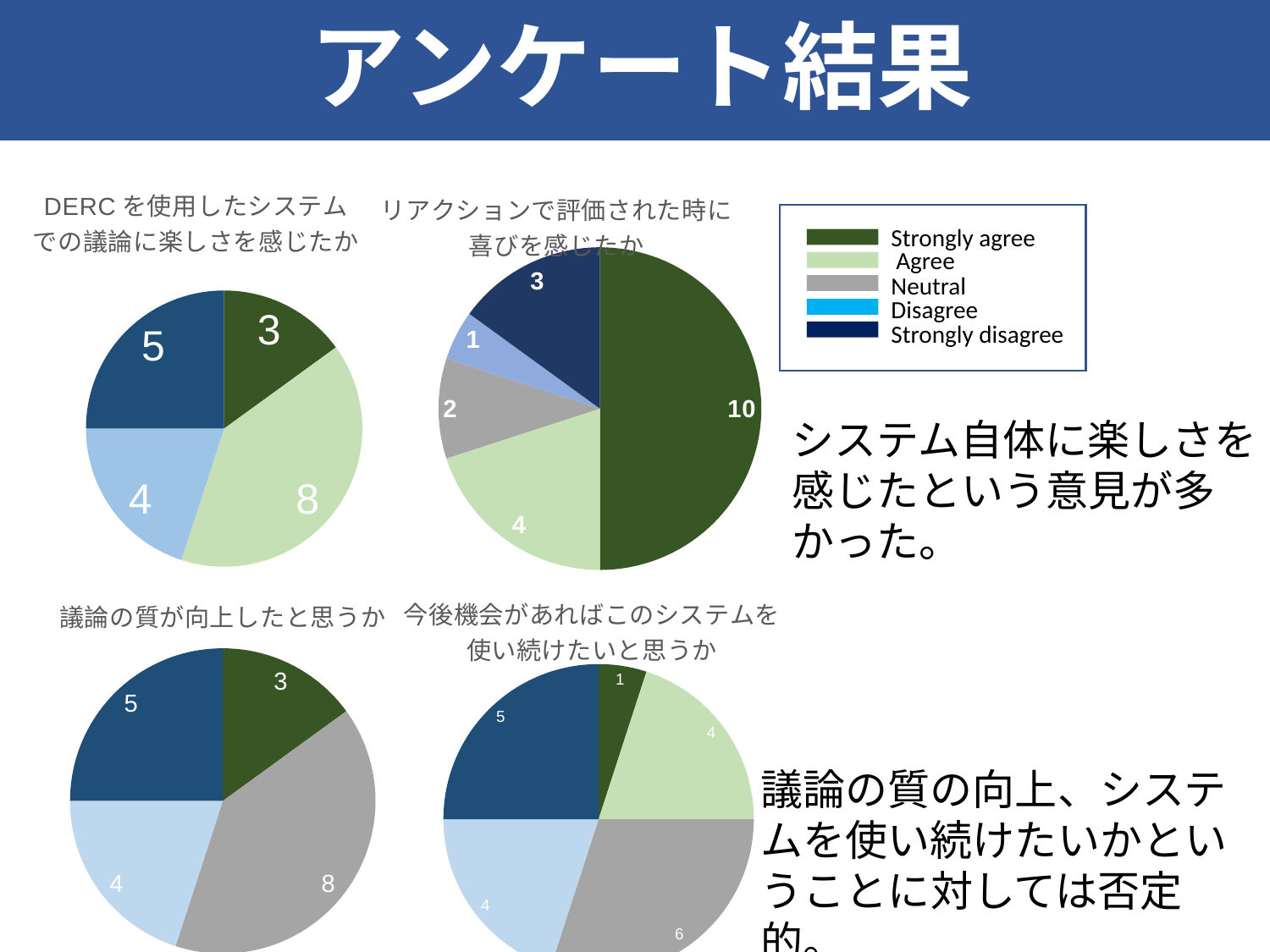

アンケート結果

### Chart: DERCを使用したシステム
での議論に楽しさを感じたか

| Category | DERCを使用したシステムでの議論に楽しさを感じたか | DERCを使用したシステムでの議論に楽しさを感じたか | DERCを使用したシステムでの議論に楽しさを感じたか | DERCを使用したシステムでの議論に楽しさを感じたか | DERCを使用したシステムでの議論に楽しさを感じたか |
|---|---|---|---|---|---|
| 思う | 3.0 | 3.0 | 3.0 | 3.0 | 3.0 |
| やや思う | 8.0 | 8.0 | 8.0 | 8.0 | 8.0 |
| どちらでもない | 0.0 | 0.0 | 0.0 | 0.0 | 0.0 |
| あまり思わない | 4.0 | 4.0 | 4.0 | 4.0 | 4.0 |
| 思わない | 5.0 | 5.0 | 5.0 | 5.0 | 5.0 |

### Chart: リアクションで評価された時に
喜びを感じたか

| Category | リアクションで評価された時に喜びを感じたか |
|---|---|
| 思う | 10.0 |
| やや思う | 4.0 |
| どちらでもない | 2.0 |
| あまり思わない | 1.0 |
| 思わない | 3.0 |
Strongly agree

Agree

Neutral

Disagree

Strongly disagree

システム自体に楽しさを感じたという意見が多かった。

### Chart: 今後機会があればこのシステムを
使い続けたいと思うか

| Category | 今後機会があればこのシステムを使い続けたいと思うか |
|---|---|
| 思う | 1.0 |
| やや思う | 4.0 |
| どちらでもない | 6.0 |
| あまり思わない | 4.0 |
| 思わない | 5.0 |

### Chart:

| Category | 議論の質が向上したと思うか |
|---|---|
| 思う | 0.0 |
| やや思う | 3.0 |
| どちらでもない | 8.0 |
| あまり思わない | 4.0 |
| 思わない | 5.0 |
議論の質の向上、システムを使い続けたいかということに対しては否定的。